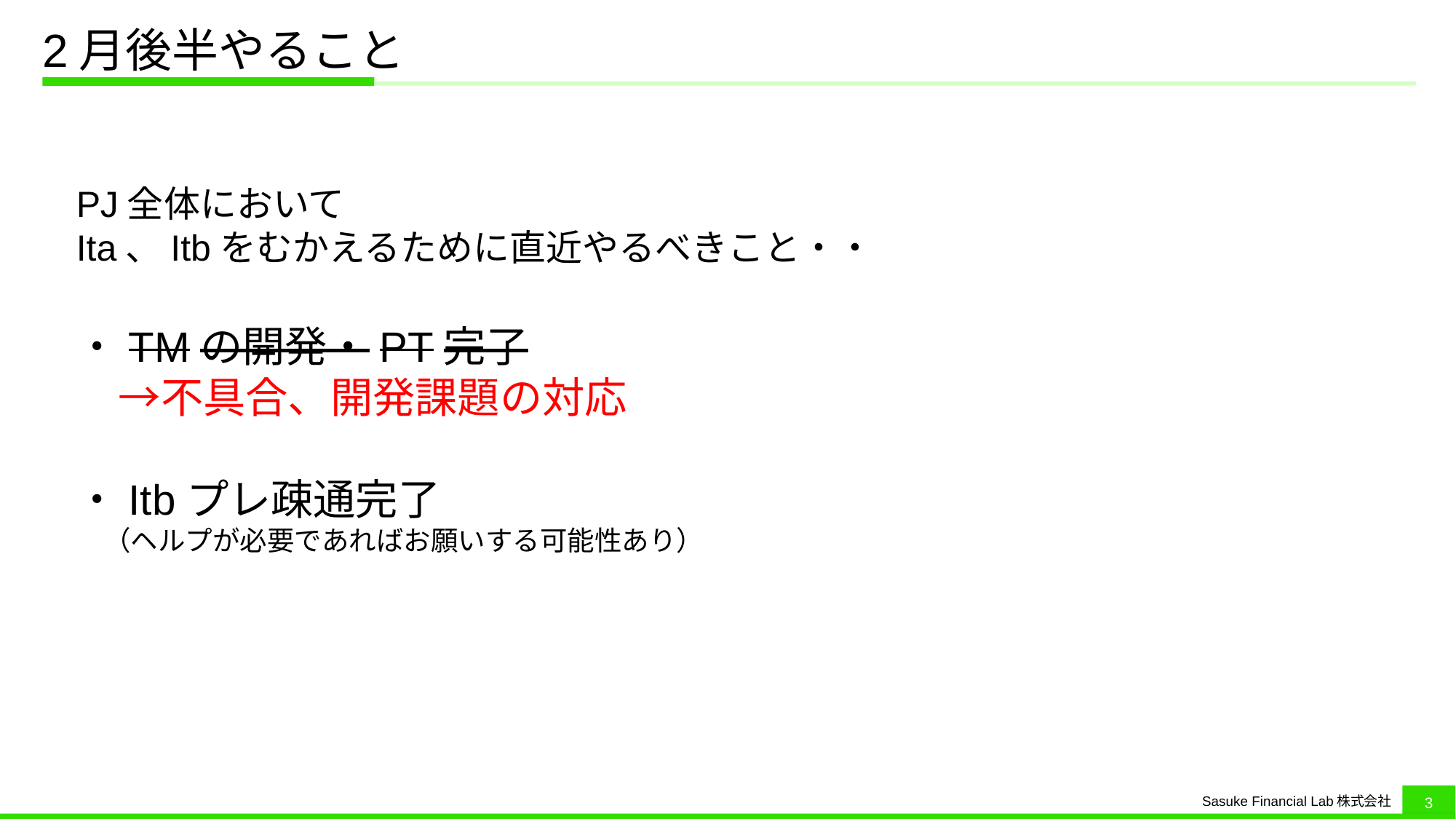

# 2月後半やること
PJ全体において
Ita、Itbをむかえるために直近やるべきこと・・

・TMの開発・PT完了
　→不具合、開発課題の対応

・Itbプレ疎通完了
　（ヘルプが必要であればお願いする可能性あり）
3
Sasuke Financial Lab株式会社